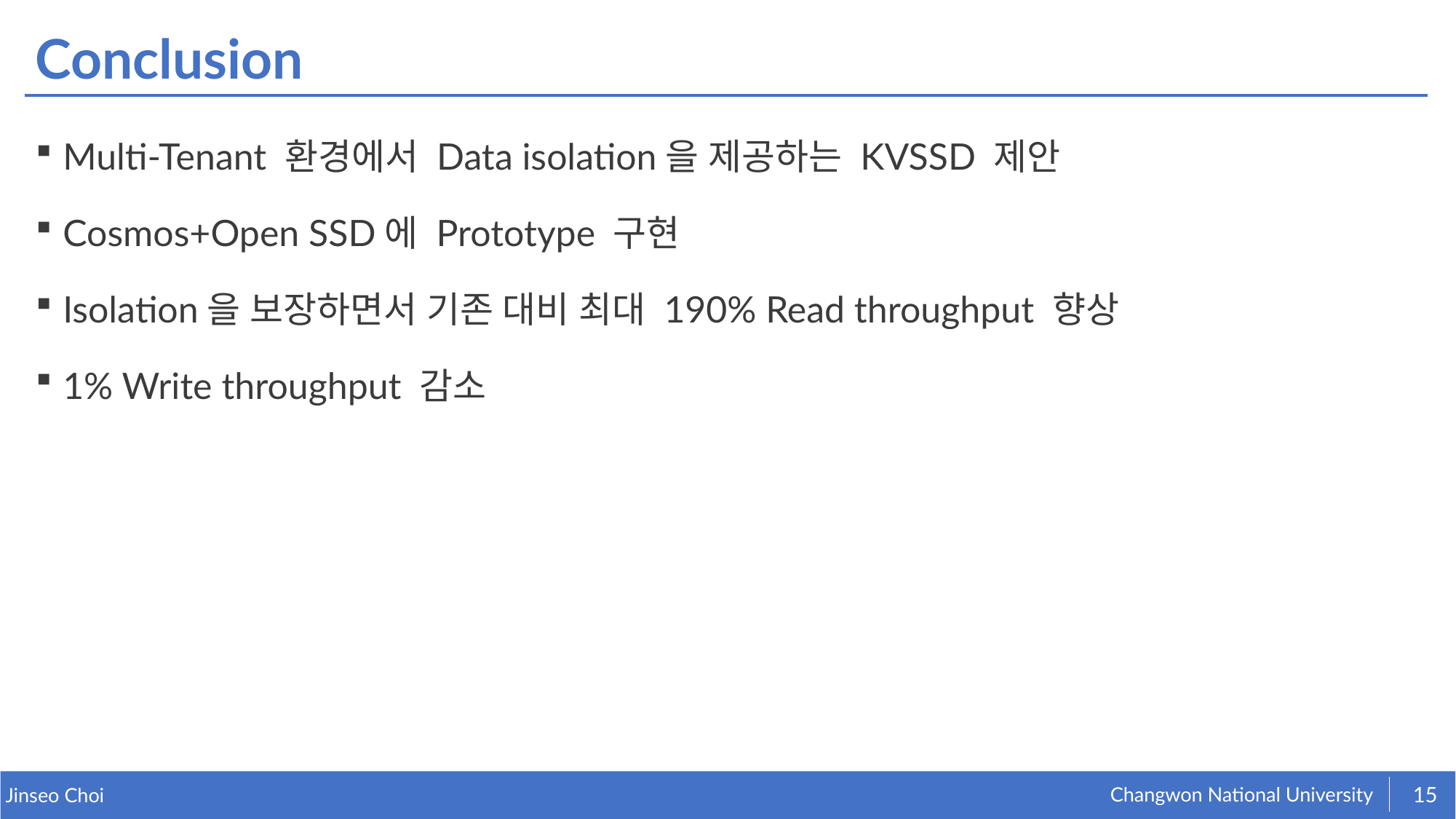

# Conclusion
Multi-Tenant 환경에서 Data isolation을 제공하는 KVSSD 제안
Cosmos+Open SSD에 Prototype 구현
Isolation을 보장하면서 기존 대비 최대 190% Read throughput 향상
1% Write throughput 감소
15